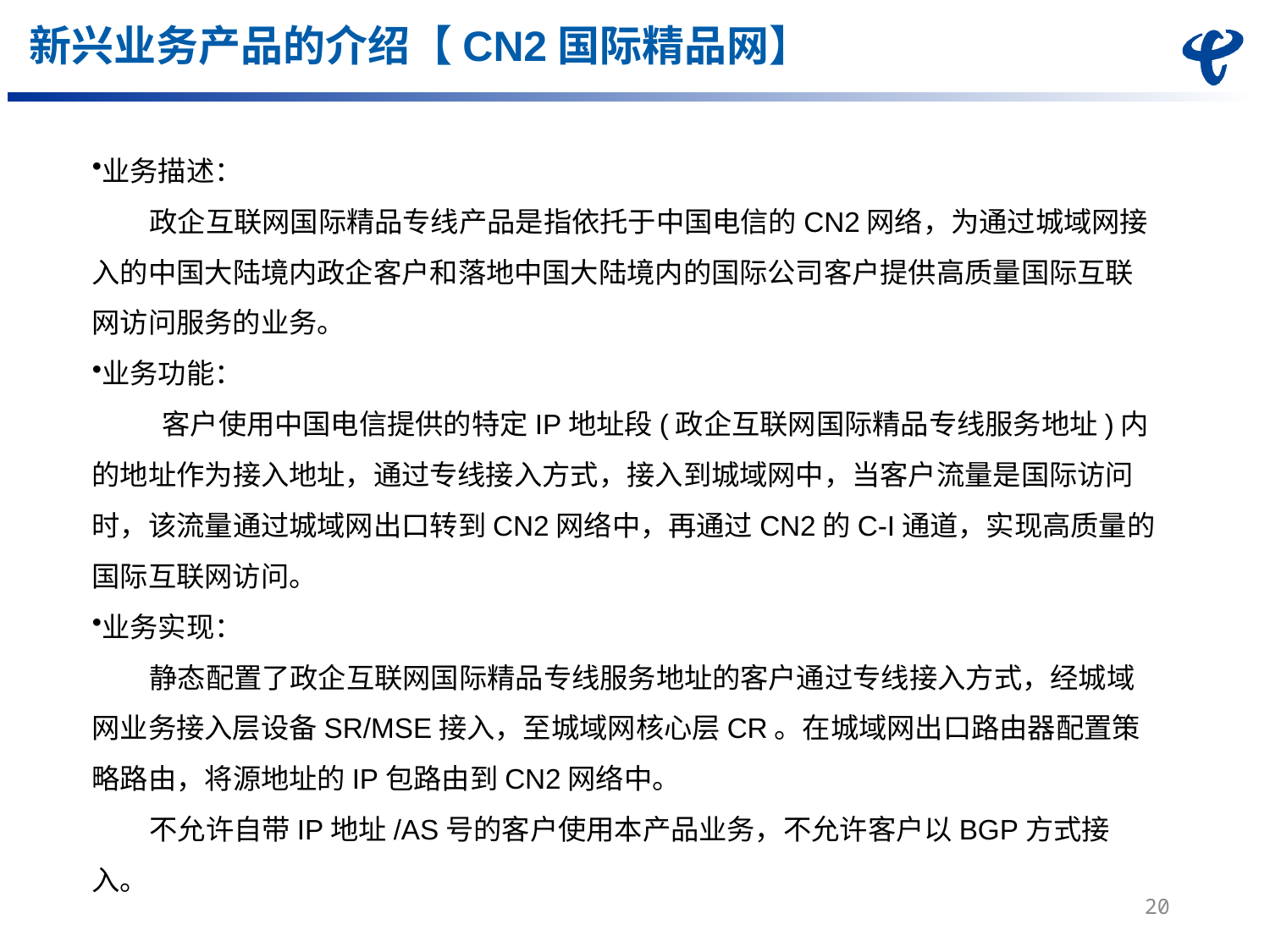

# 新兴业务产品的介绍【CN2国际精品网】
业务描述：
        政企互联网国际精品专线产品是指依托于中国电信的CN2网络，为通过城域网接入的中国大陆境内政企客户和落地中国大陆境内的国际公司客户提供高质量国际互联网访问服务的业务。
业务功能：
          客户使用中国电信提供的特定IP地址段(政企互联网国际精品专线服务地址)内的地址作为接入地址，通过专线接入方式，接入到城域网中，当客户流量是国际访问时，该流量通过城域网出口转到CN2网络中，再通过CN2的C-I通道，实现高质量的国际互联网访问。
业务实现：
        静态配置了政企互联网国际精品专线服务地址的客户通过专线接入方式，经城域网业务接入层设备SR/MSE接入，至城域网核心层CR。在城域网出口路由器配置策略路由，将源地址的IP包路由到CN2网络中。
        不允许自带IP地址/AS号的客户使用本产品业务，不允许客户以BGP方式接入。
20